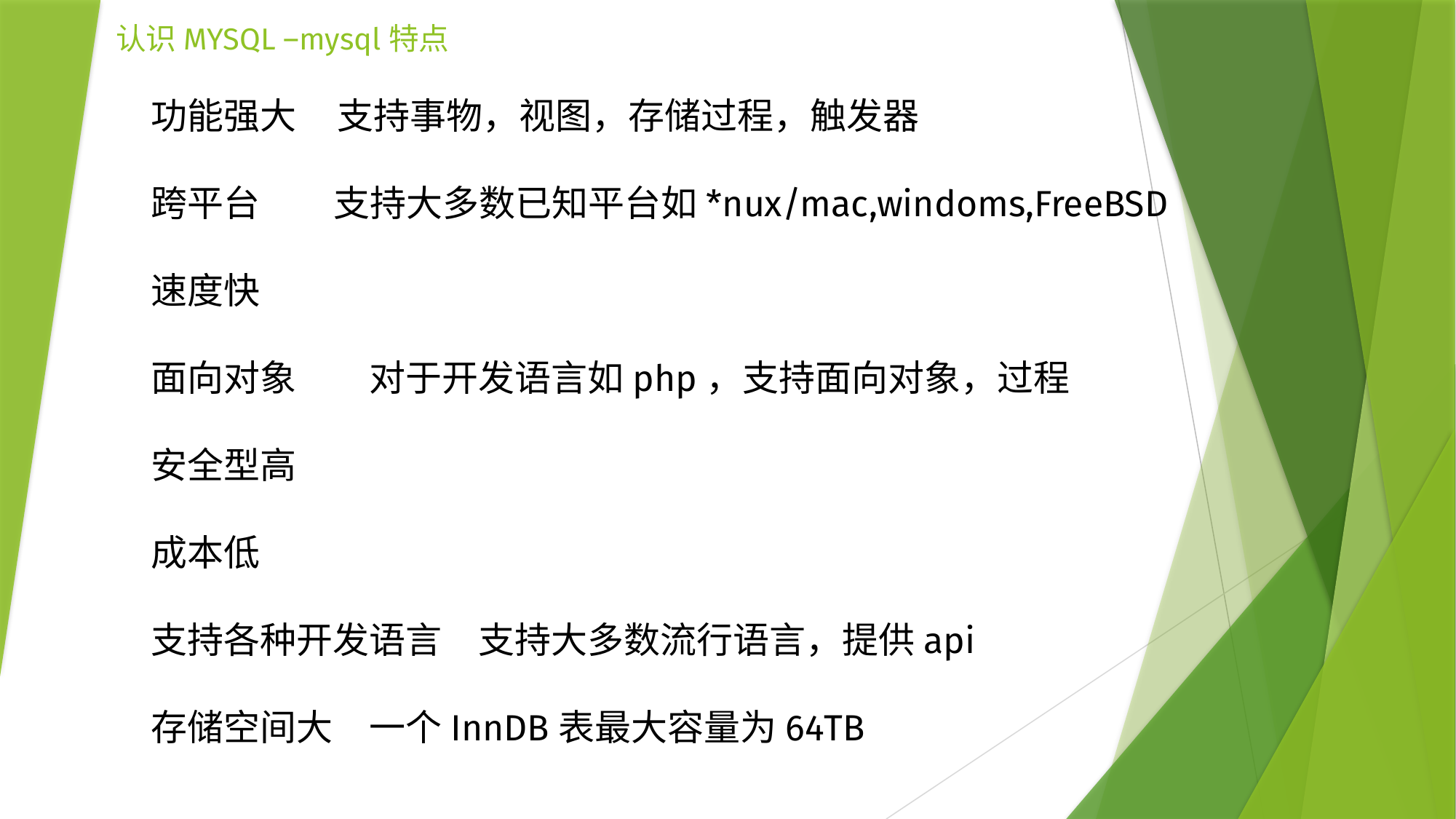

# 认识MYSQL –mysql特点
功能强大     支持事物，视图，存储过程，触发器

跨平台         支持大多数已知平台如*nux/mac,windoms,FreeBSD

速度快

面向对象	对于开发语言如php，支持面向对象，过程

安全型高

成本低

支持各种开发语言	支持大多数流行语言，提供api

存储空间大	一个InnDB表最大容量为64TB